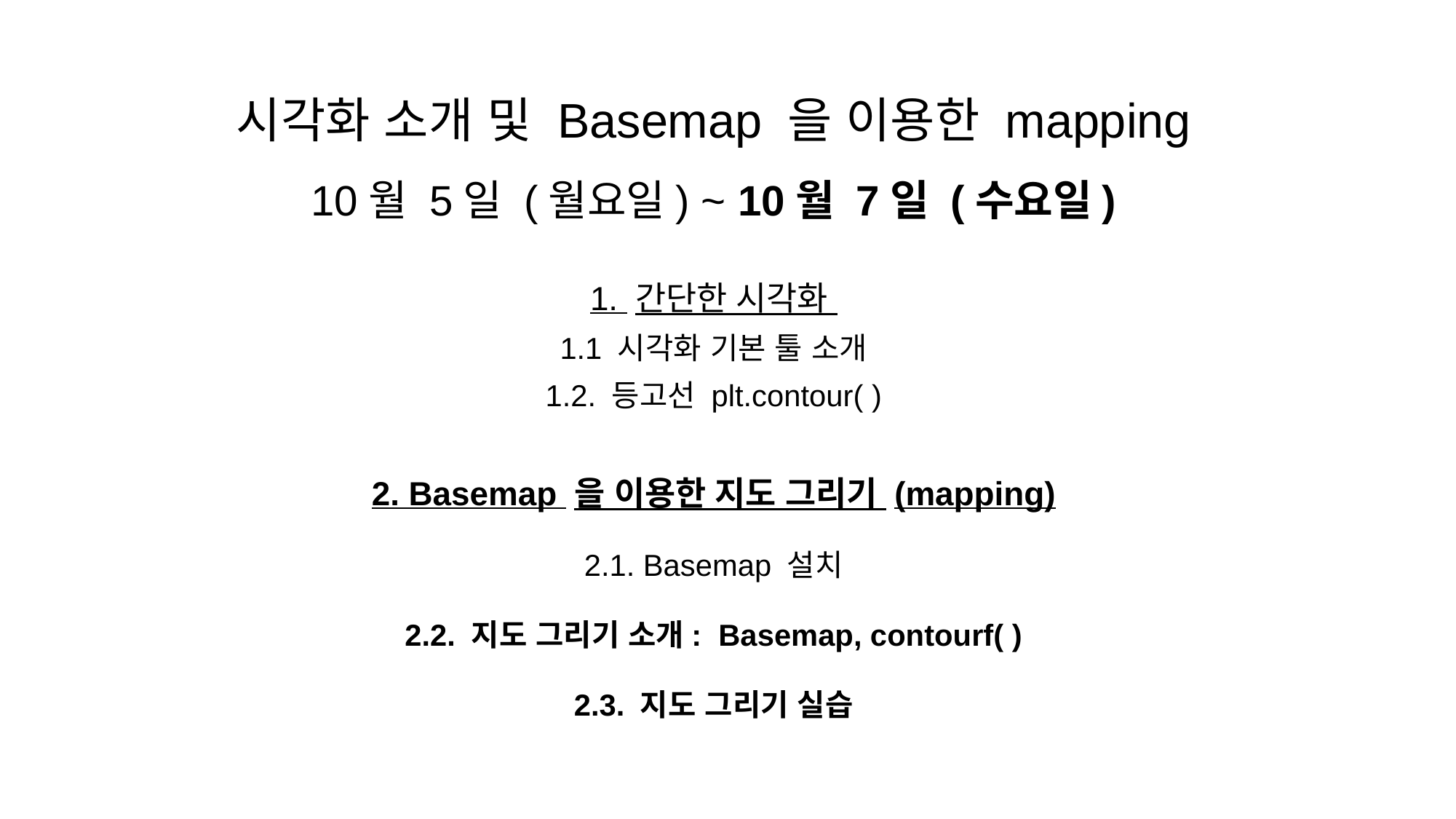

# 시각화 소개 및 Basemap 을 이용한 mapping 10월 5일 (월요일) ~ 10월 7일 (수요일)
1. 간단한 시각화
1.1 시각화 기본 툴 소개
1.2. 등고선 plt.contour( )

2. Basemap 을 이용한 지도 그리기 (mapping)
2.1. Basemap 설치
2.2. 지도 그리기 소개:  Basemap, contourf( )
2.3. 지도 그리기 실습